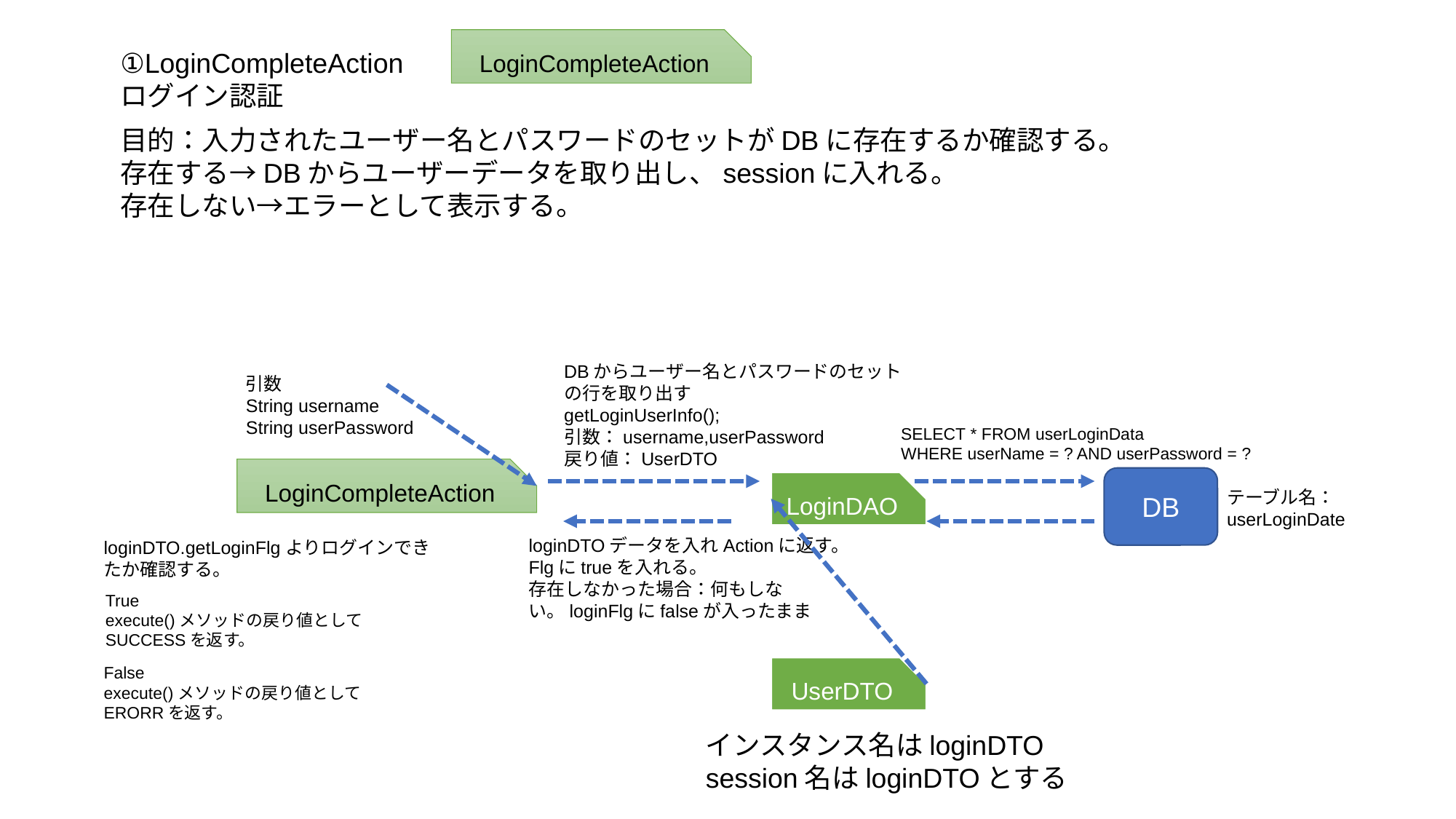

LoginCompleteAction
①LoginCompleteAction
ログイン認証
目的：入力されたユーザー名とパスワードのセットがDBに存在するか確認する。
存在する→DBからユーザーデータを取り出し、sessionに入れる。
存在しない→エラーとして表示する。
DBからユーザー名とパスワードのセットの行を取り出す
getLoginUserInfo();
引数：username,userPassword
戻り値：UserDTO
引数
String username
String userPassword
SELECT * FROM userLoginData
WHERE userName = ? AND userPassword = ?
LoginCompleteAction
DB
LoginDAO
テーブル名：userLoginDate
loginDTOデータを入れActionに返す。
Flgにtrueを入れる。
存在しなかった場合：何もしない。loginFlgにfalseが入ったまま
loginDTO.getLoginFlgよりログインできたか確認する。
True
execute()メソッドの戻り値としてSUCCESSを返す。
False
execute()メソッドの戻り値としてERORRを返す。
UserDTO
インスタンス名はloginDTO
session名はloginDTOとする